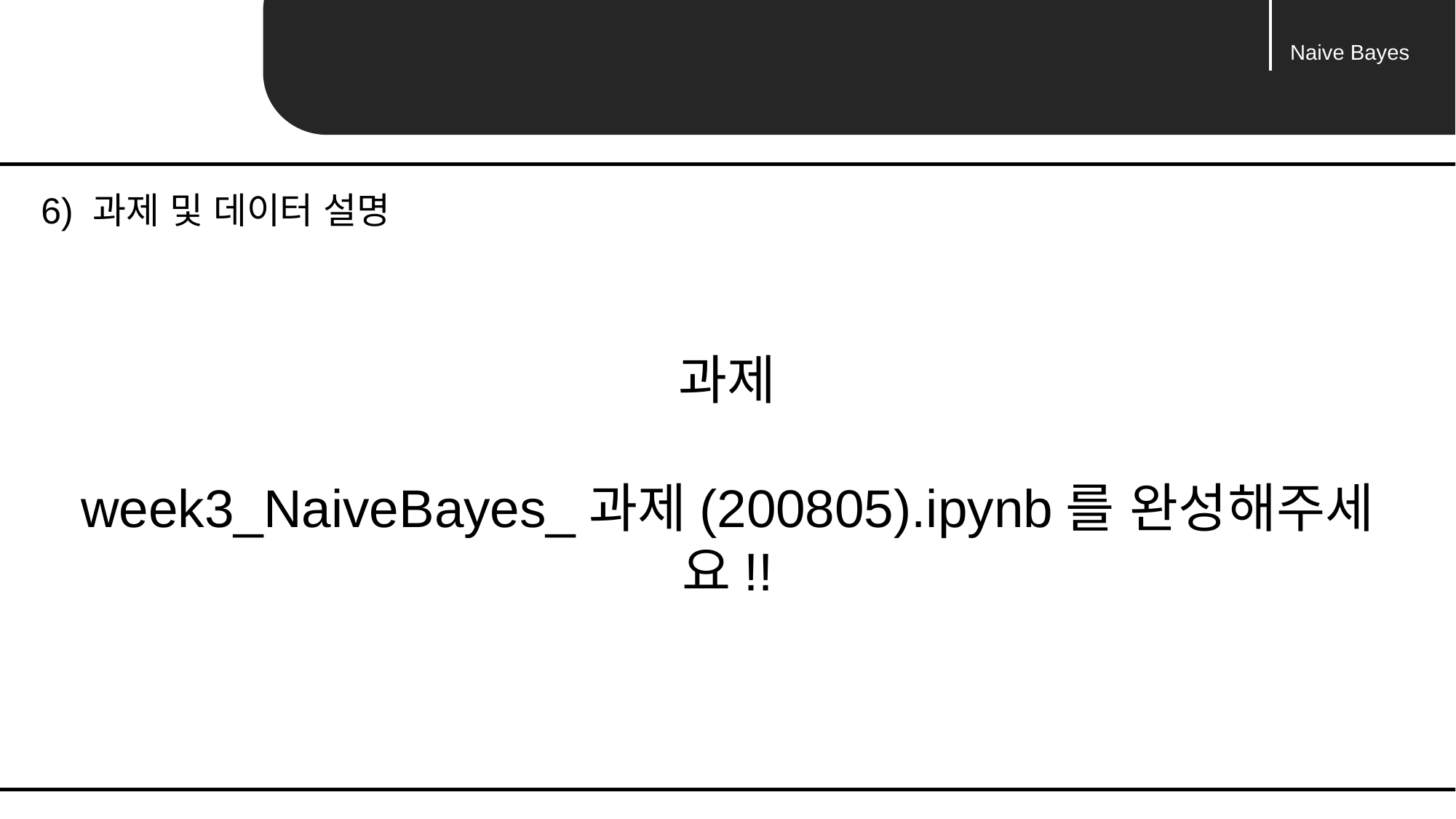

Naive Bayes

Unit  06 ㅣ과제 및 데이터 설명
6) 과제 및 데이터 설명
과제

week3_NaiveBayes_과제(200805).ipynb를 완성해주세요!!